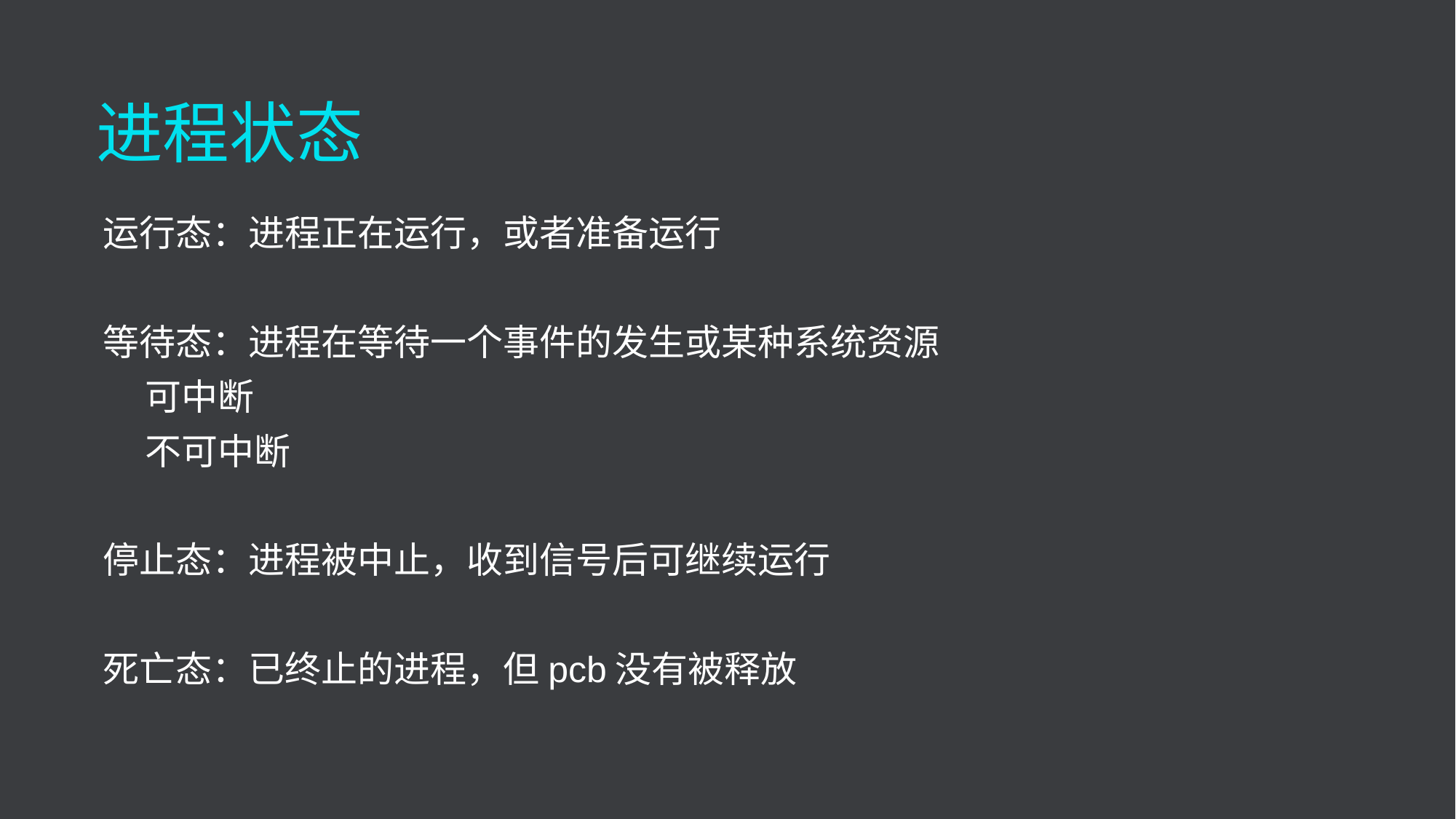

进程状态
运行态：进程正在运行，或者准备运行

等待态：进程在等待一个事件的发生或某种系统资源
可中断
不可中断

停止态：进程被中止，收到信号后可继续运行

死亡态：已终止的进程，但pcb没有被释放